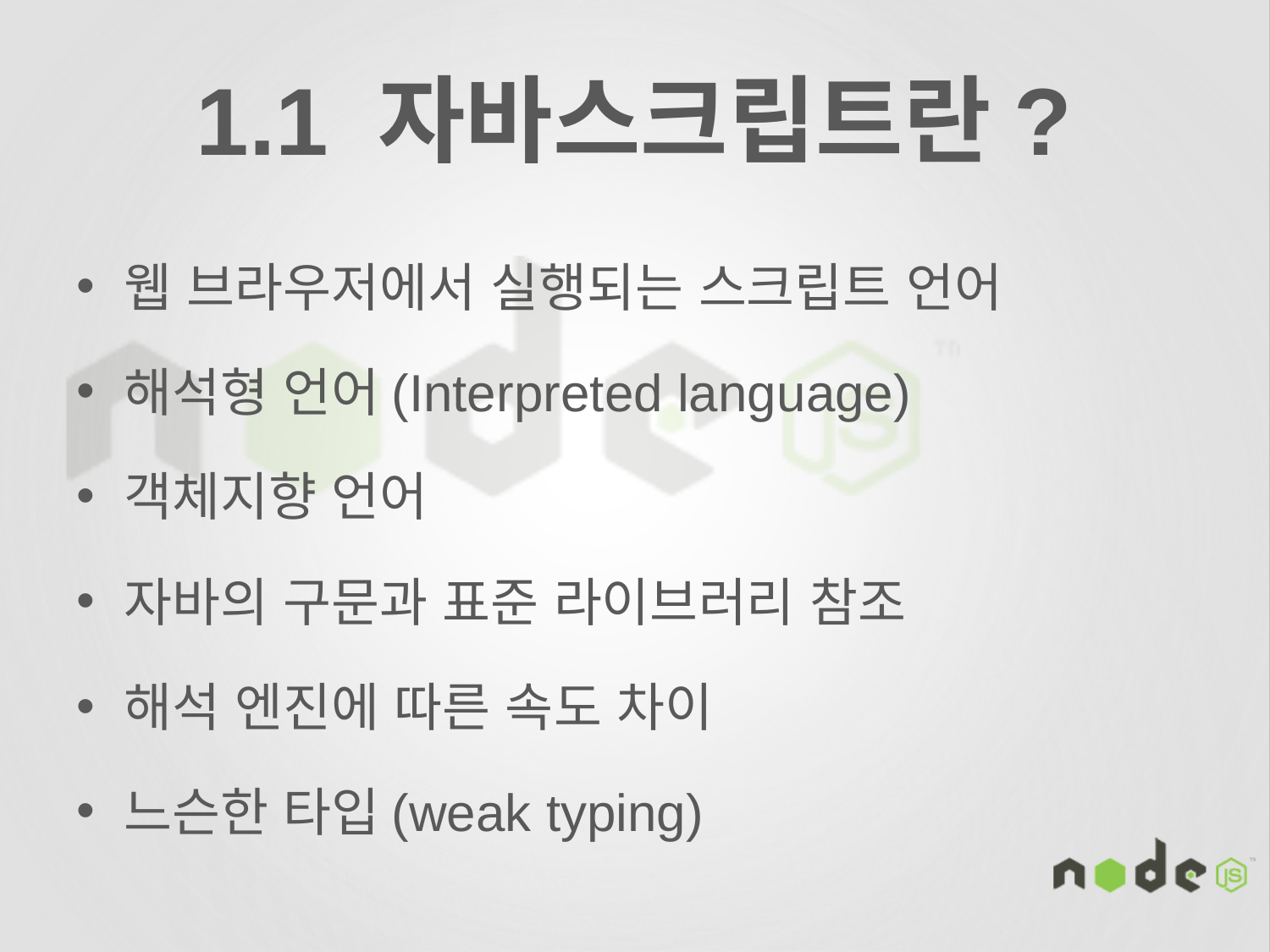

# 1.1 자바스크립트란?
웹 브라우저에서 실행되는 스크립트 언어
해석형 언어(Interpreted language)
객체지향 언어
자바의 구문과 표준 라이브러리 참조
해석 엔진에 따른 속도 차이
느슨한 타입(weak typing)